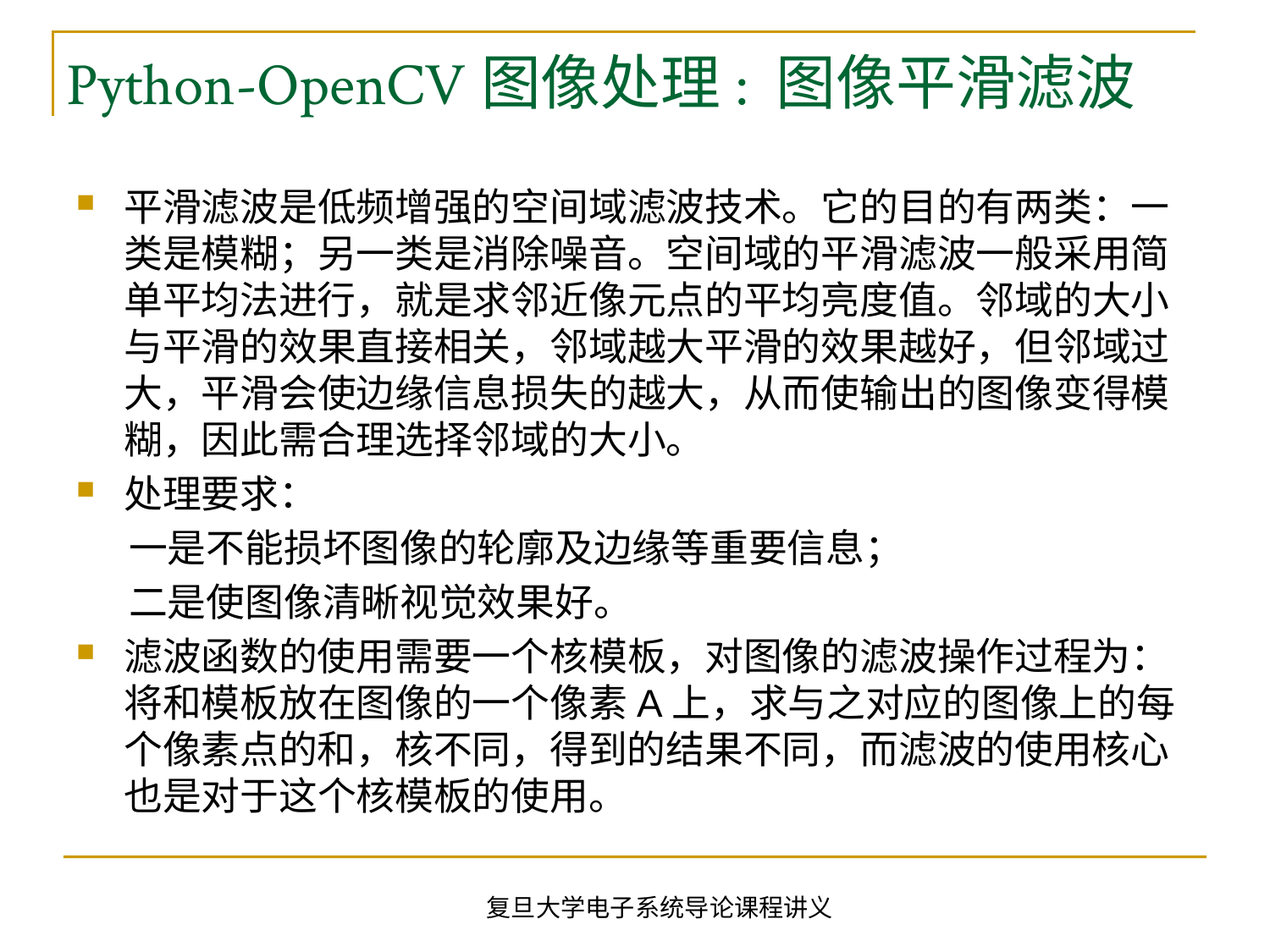

# Python-OpenCV图像处理: 图像平滑滤波
平滑滤波是低频增强的空间域滤波技术。它的目的有两类：一类是模糊；另一类是消除噪音。空间域的平滑滤波一般采用简单平均法进行，就是求邻近像元点的平均亮度值。邻域的大小与平滑的效果直接相关，邻域越大平滑的效果越好，但邻域过大，平滑会使边缘信息损失的越大，从而使输出的图像变得模糊，因此需合理选择邻域的大小。
处理要求：
     一是不能损坏图像的轮廓及边缘等重要信息；
     二是使图像清晰视觉效果好。
滤波函数的使用需要一个核模板，对图像的滤波操作过程为：将和模板放在图像的一个像素A上，求与之对应的图像上的每个像素点的和，核不同，得到的结果不同，而滤波的使用核心也是对于这个核模板的使用。